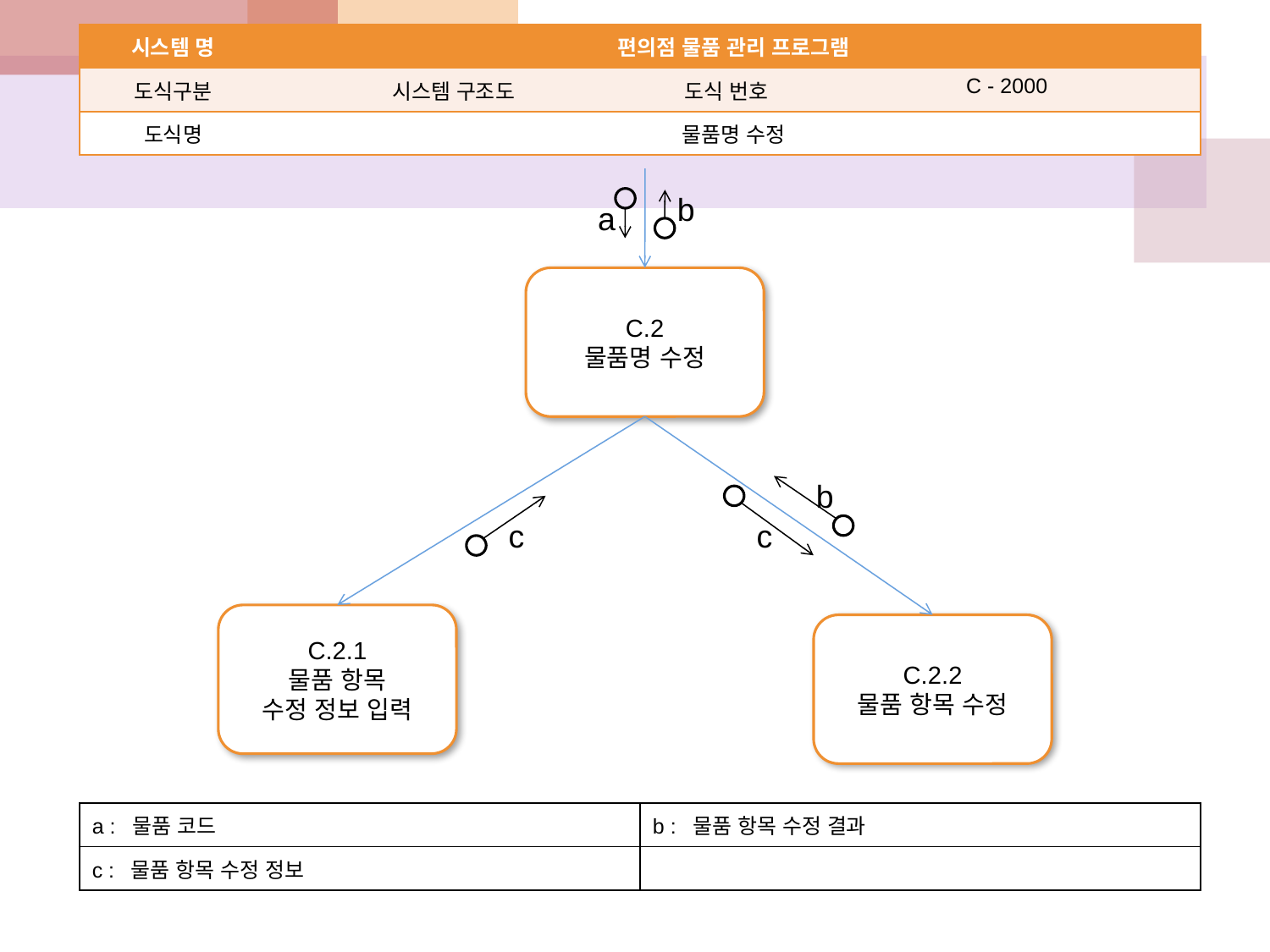

| 시스템 명 | 편의점 물품 관리 프로그램 |  |  |
| --- | --- | --- | --- |
| 도식구분 | 시스템 구조도 | 도식 번호 | C - 2000 |
| 도식명 | 물품명 수정 |  |  |

b
a

C.2
물품명 수정
b

c
c

C.2.1
물품 항목
수정 정보 입력
C.2.2
물품 항목 수정
| a : 물품 코드 | b : 물품 항목 수정 결과 |
| --- | --- |
| c : 물품 항목 수정 정보 |  |